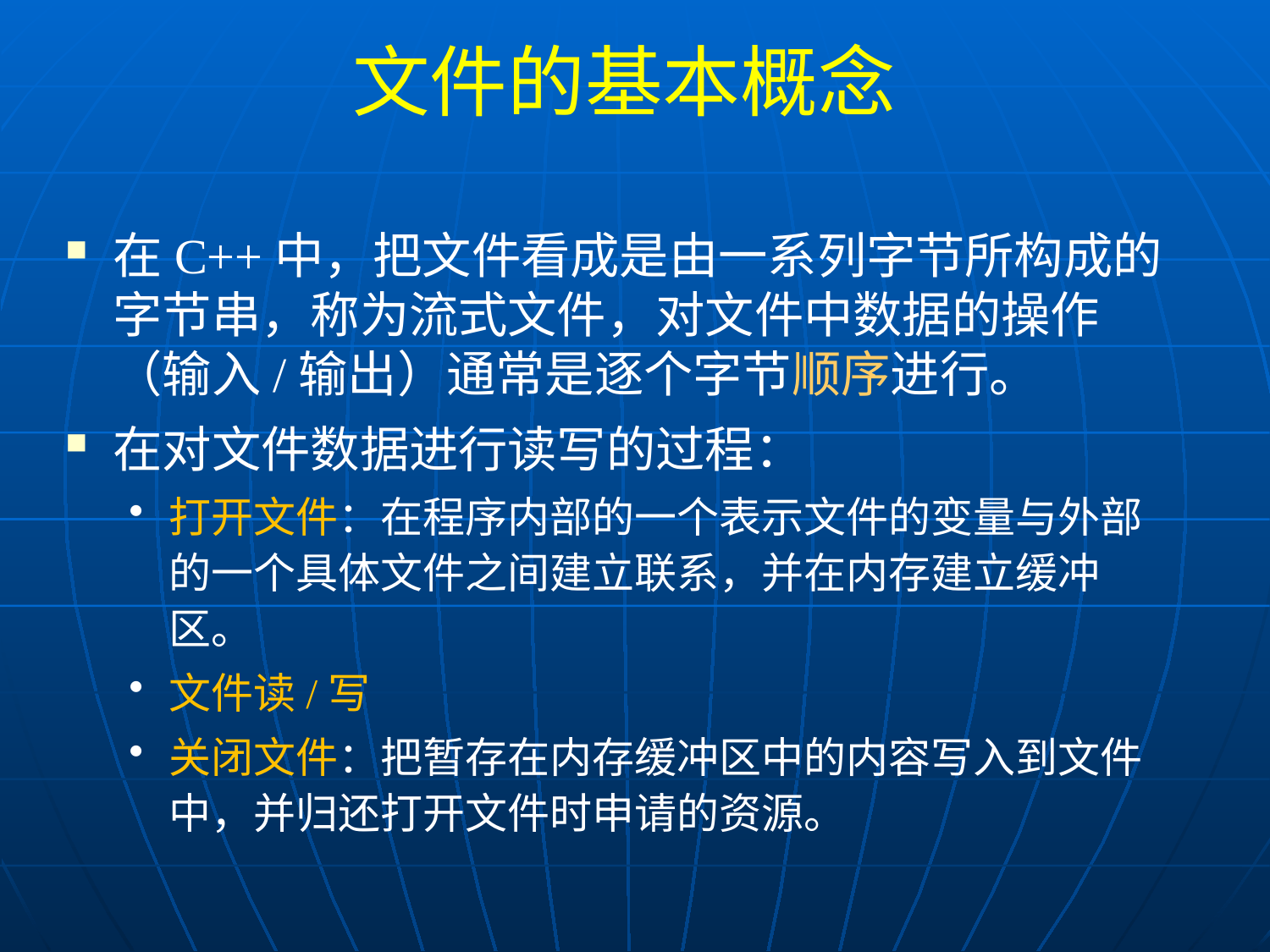

# 文件的基本概念
在C++中，把文件看成是由一系列字节所构成的字节串，称为流式文件，对文件中数据的操作（输入/输出）通常是逐个字节顺序进行。
在对文件数据进行读写的过程：
打开文件：在程序内部的一个表示文件的变量与外部的一个具体文件之间建立联系，并在内存建立缓冲区。
文件读/写
关闭文件：把暂存在内存缓冲区中的内容写入到文件中，并归还打开文件时申请的资源。